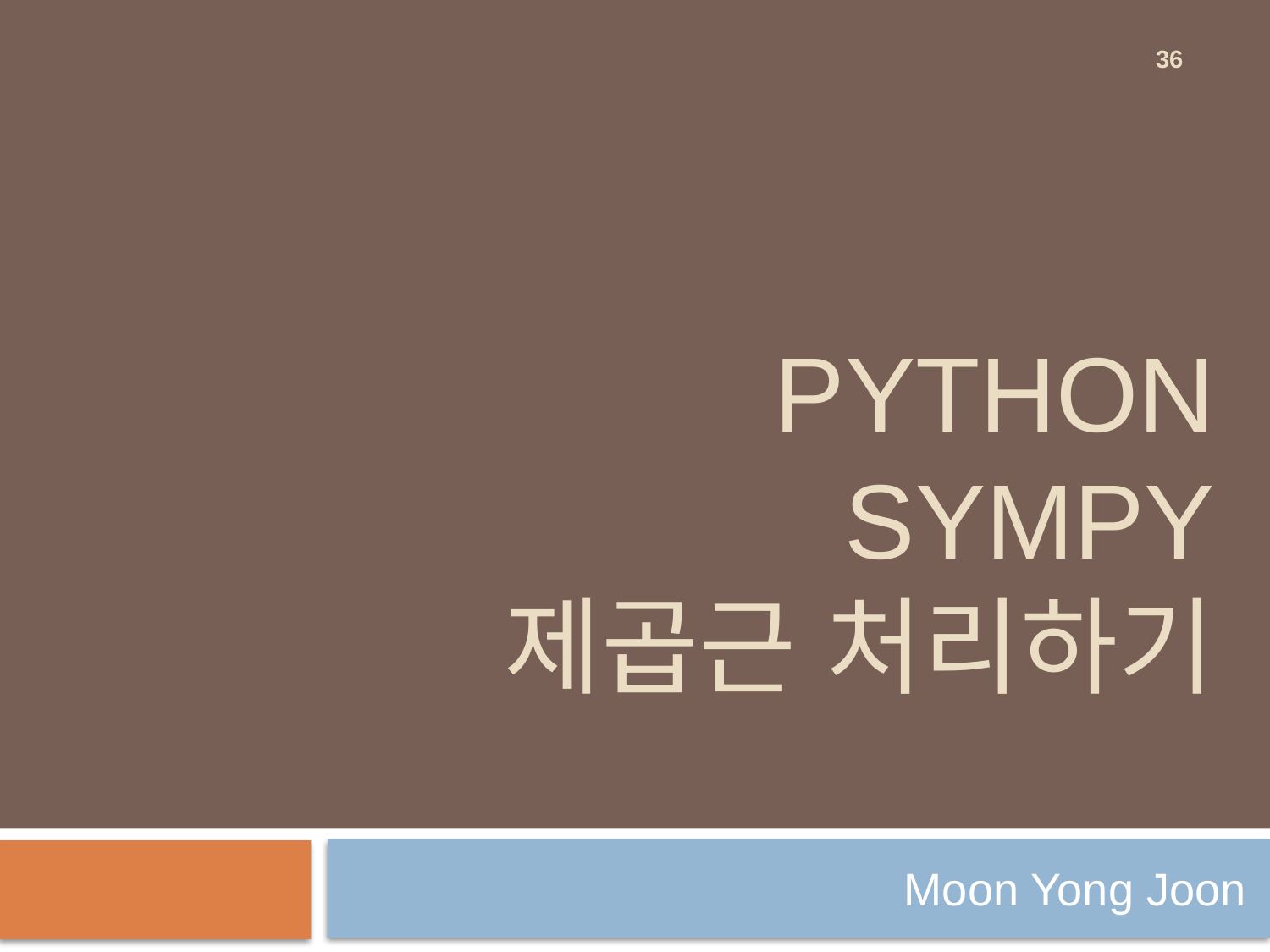

36
# Python sympy 제곱근 처리하기
Moon Yong Joon